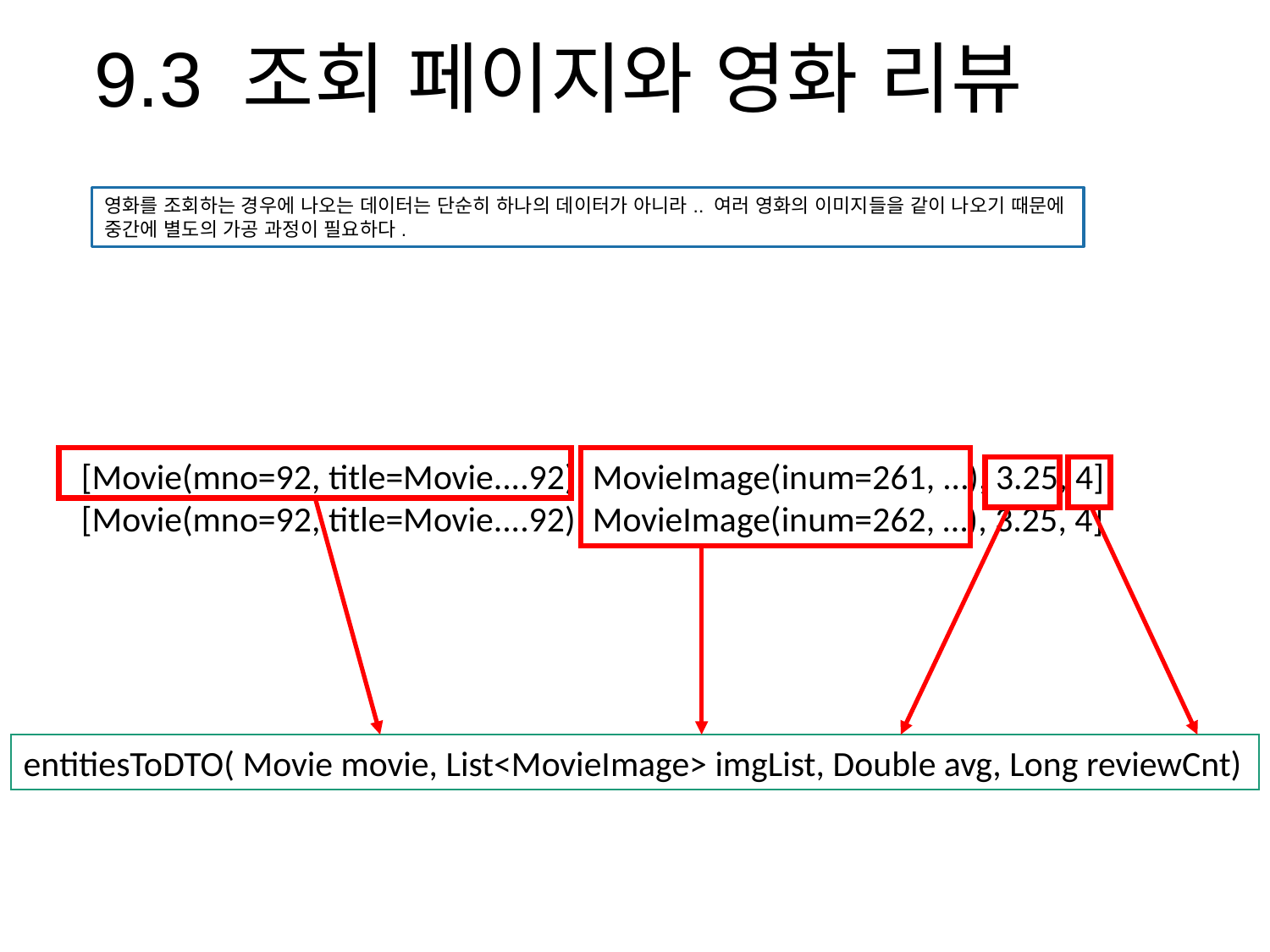

# 9.3 조회 페이지와 영화 리뷰
영화를 조회하는 경우에 나오는 데이터는 단순히 하나의 데이터가 아니라.. 여러 영화의 이미지들을 같이 나오기 때문에
중간에 별도의 가공 과정이 필요하다.
[Movie(mno=92, title=Movie....92), MovieImage(inum=261, …), 3.25, 4]
[Movie(mno=92, title=Movie....92), MovieImage(inum=262, …), 3.25, 4]

entitiesToDTO( Movie movie, List<MovieImage> imgList, Double avg, Long reviewCnt)